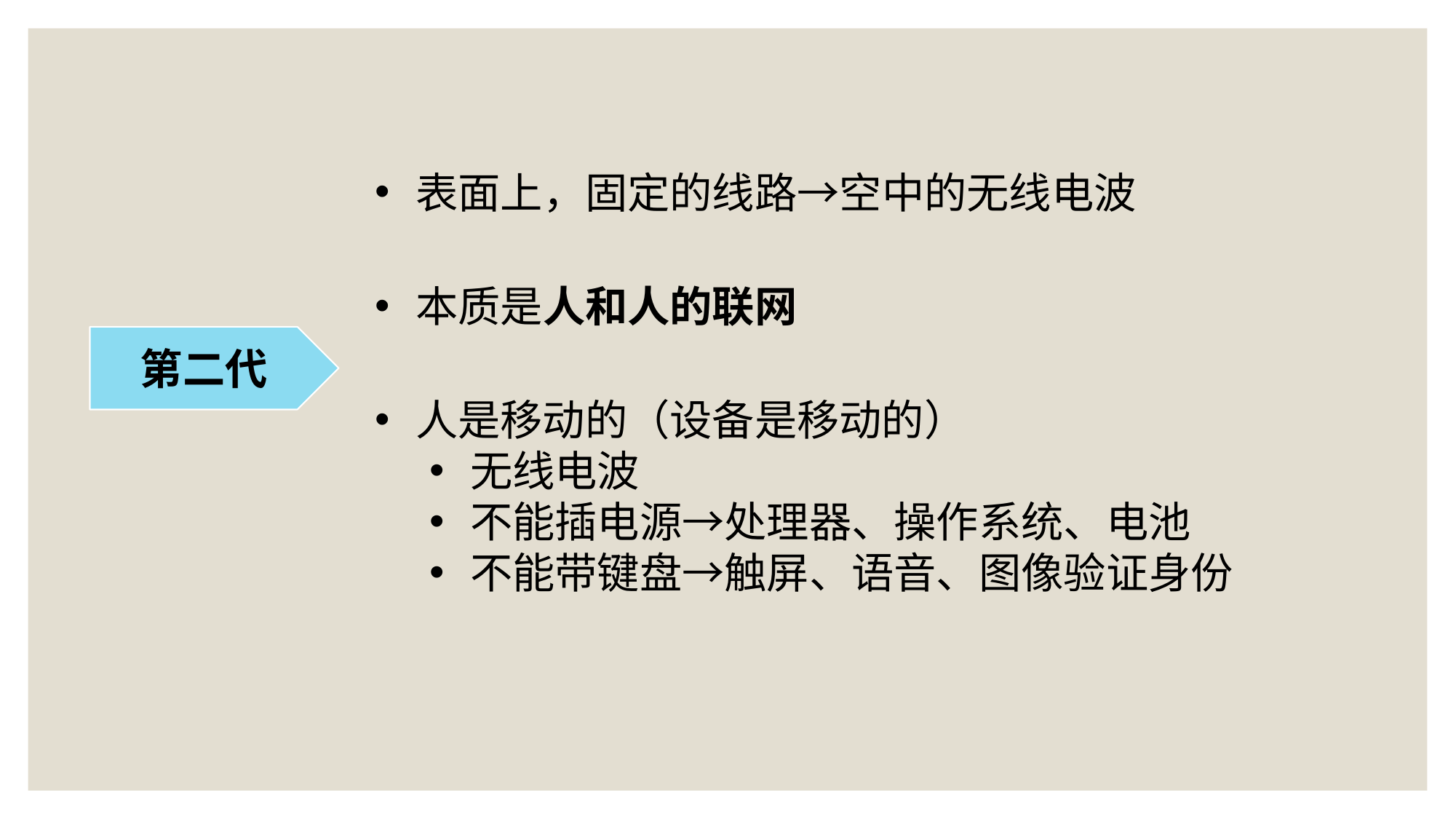

表面上，固定的线路→空中的无线电波
本质是人和人的联网
第二代
人是移动的（设备是移动的）
无线电波
不能插电源→处理器、操作系统、电池
不能带键盘→触屏、语音、图像验证身份